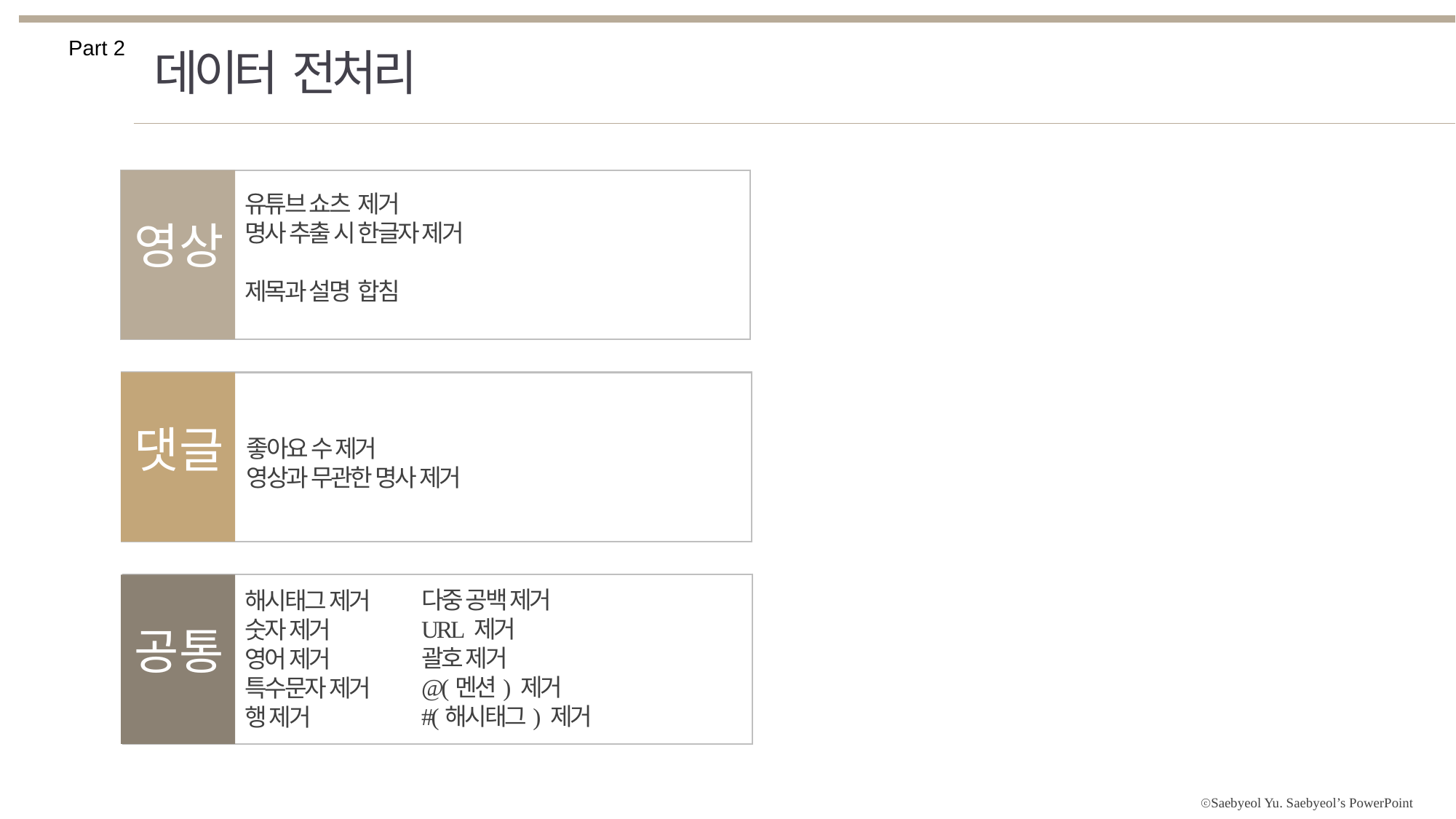

Part 2
데이터  전처리

유튜브 쇼츠  제거
명사 추출 시 한글자 제거

제목과 설명  합침

영상

좋아요 수 제거
영상과 무관한 명사 제거
댓글

다중 공백 제거
URL 제거
괄호 제거
@(멘션) 제거
#(해시태그) 제거
해시태그 제거
숫자 제거
영어 제거
특수문자 제거
행 제거
공통